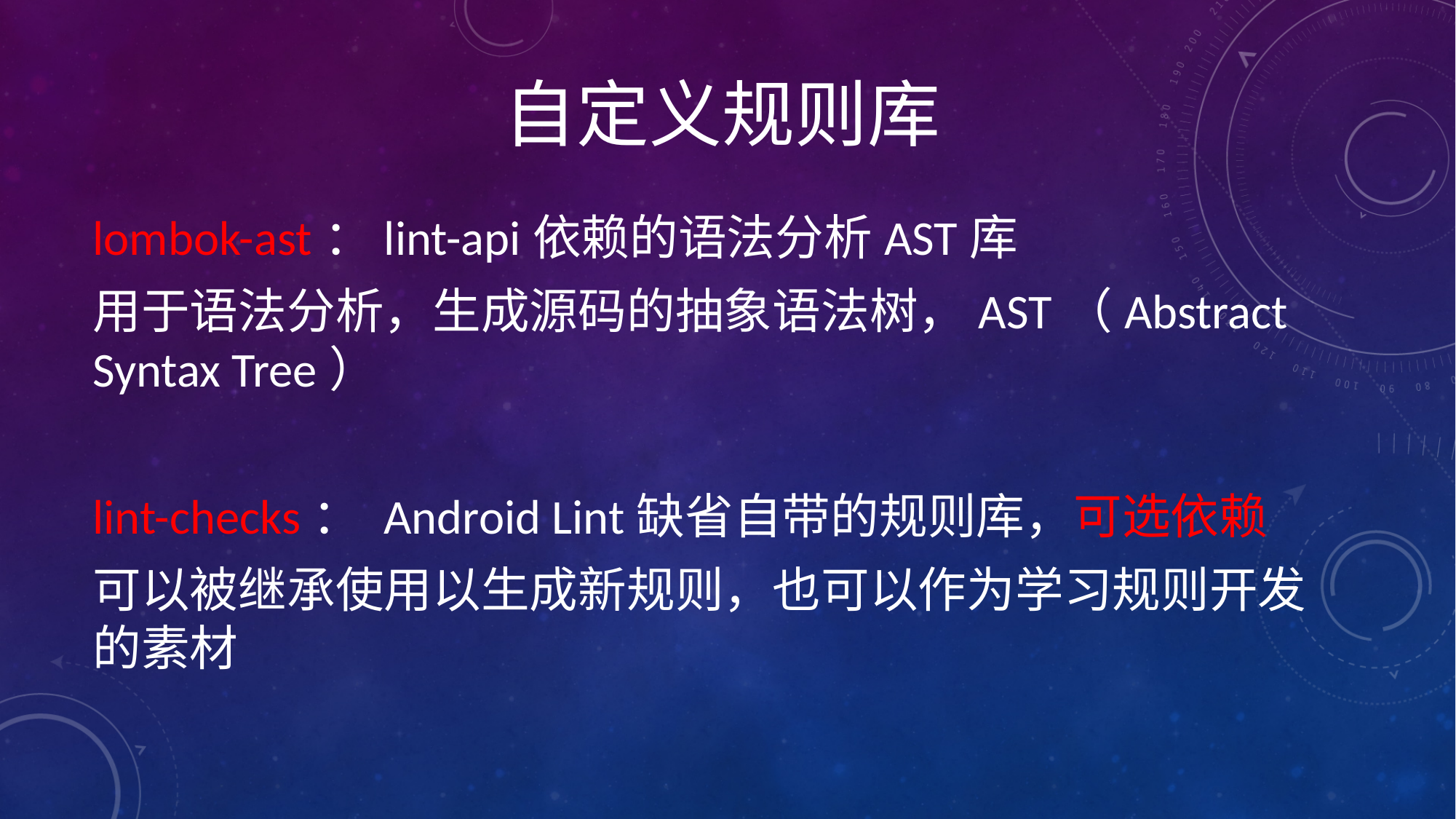

# 自定义规则库
lombok-ast：lint-api依赖的语法分析AST库
用于语法分析，生成源码的抽象语法树，AST（Abstract Syntax Tree）

lint-checks： Android Lint缺省自带的规则库，可选依赖
可以被继承使用以生成新规则，也可以作为学习规则开发的素材